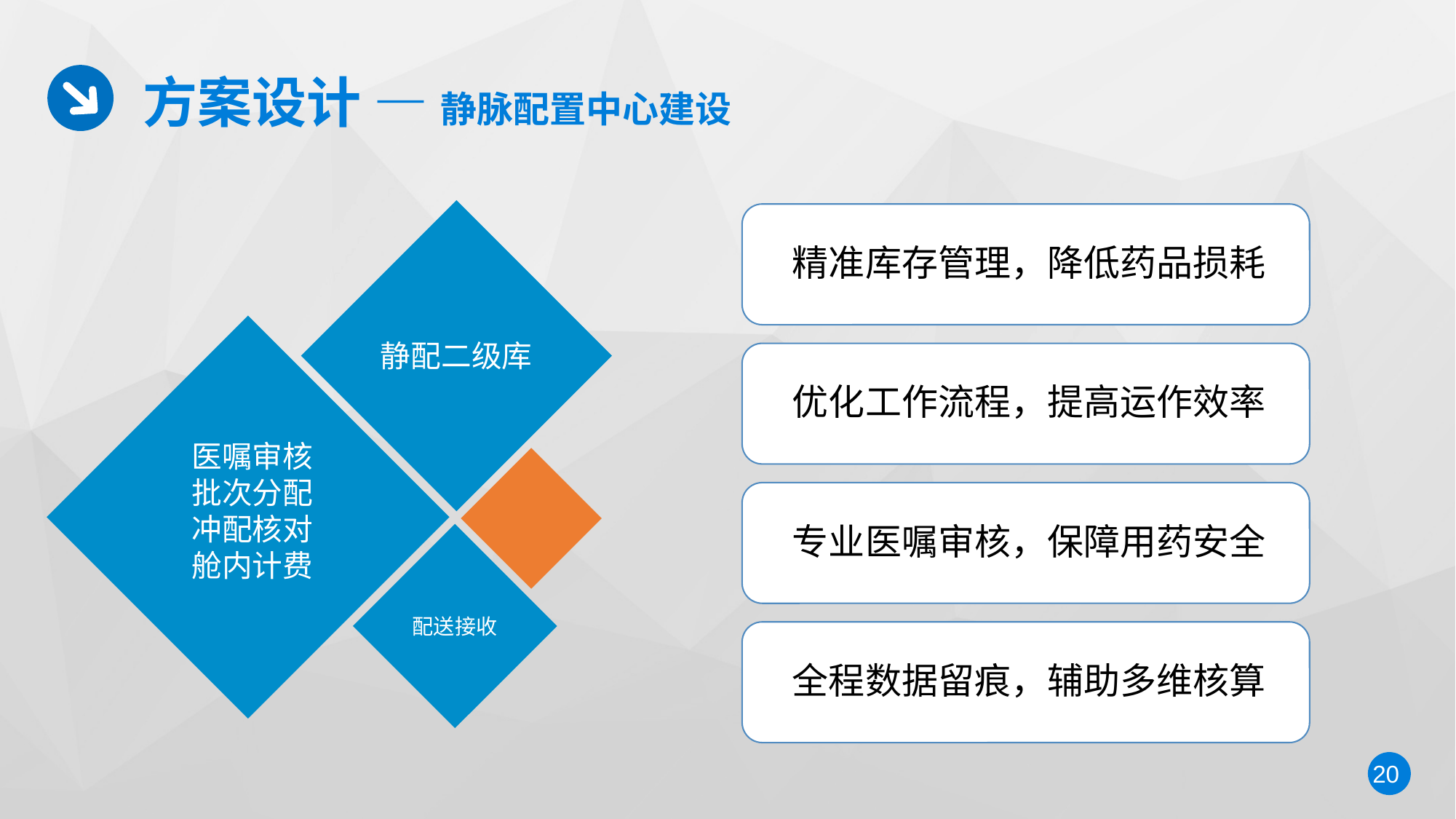

方案设计 — 静脉配置中心建设
精准库存管理，降低药品损耗
优化工作流程，提高运作效率
专业医嘱审核，保障用药安全
全程数据留痕，辅助多维核算

静配二级库

医嘱审核
批次分配
冲配核对
舱内计费

配送接收